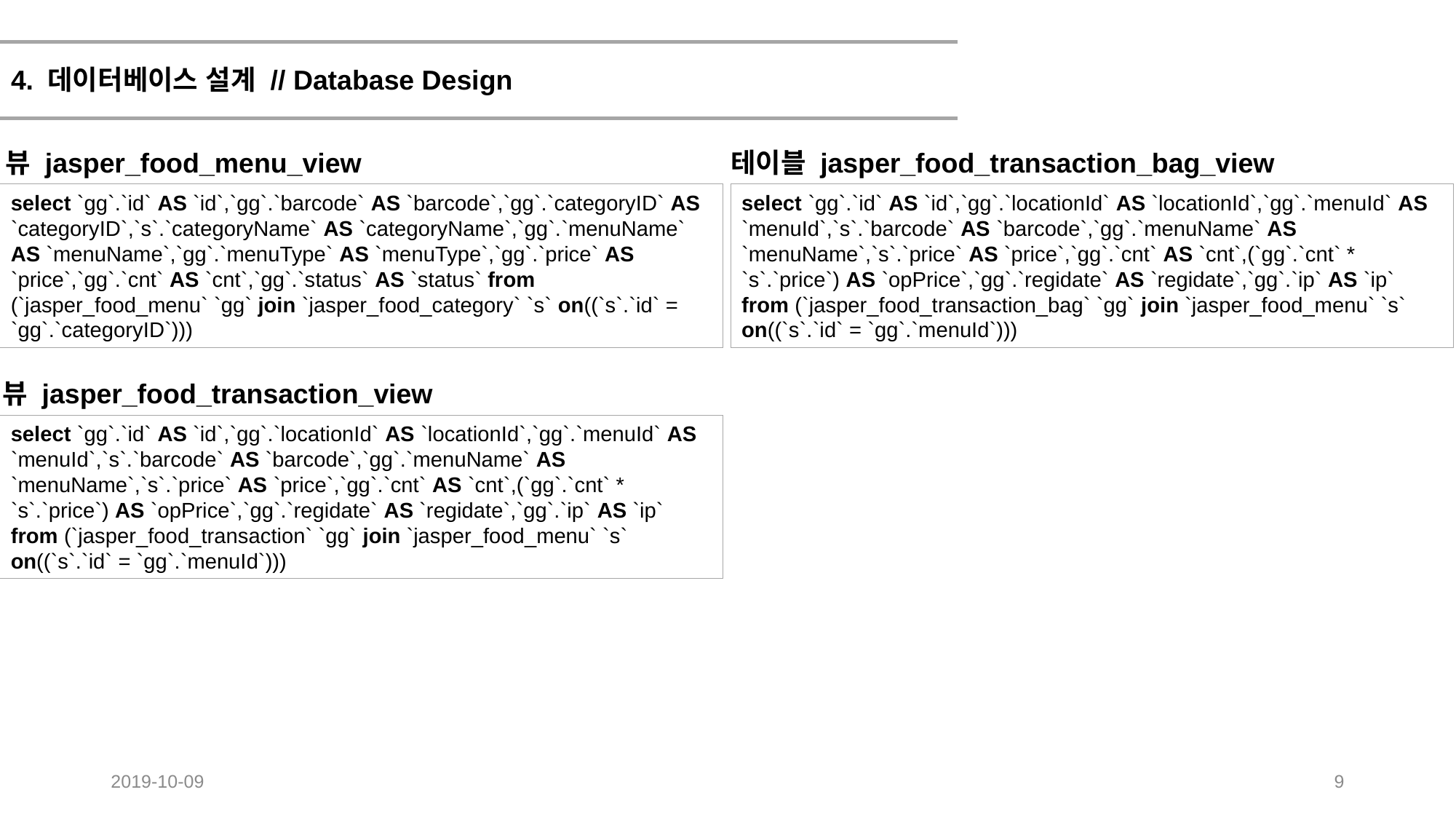

# 4. 데이터베이스 설계 // Database Design
뷰 jasper_food_menu_view
테이블 jasper_food_transaction_bag_view
select `gg`.`id` AS `id`,`gg`.`barcode` AS `barcode`,`gg`.`categoryID` AS `categoryID`,`s`.`categoryName` AS `categoryName`,`gg`.`menuName` AS `menuName`,`gg`.`menuType` AS `menuType`,`gg`.`price` AS `price`,`gg`.`cnt` AS `cnt`,`gg`.`status` AS `status` from (`jasper_food_menu` `gg` join `jasper_food_category` `s` on((`s`.`id` = `gg`.`categoryID`)))
select `gg`.`id` AS `id`,`gg`.`locationId` AS `locationId`,`gg`.`menuId` AS `menuId`,`s`.`barcode` AS `barcode`,`gg`.`menuName` AS `menuName`,`s`.`price` AS `price`,`gg`.`cnt` AS `cnt`,(`gg`.`cnt` * `s`.`price`) AS `opPrice`,`gg`.`regidate` AS `regidate`,`gg`.`ip` AS `ip` from (`jasper_food_transaction_bag` `gg` join `jasper_food_menu` `s` on((`s`.`id` = `gg`.`menuId`)))
뷰 jasper_food_transaction_view
select `gg`.`id` AS `id`,`gg`.`locationId` AS `locationId`,`gg`.`menuId` AS `menuId`,`s`.`barcode` AS `barcode`,`gg`.`menuName` AS `menuName`,`s`.`price` AS `price`,`gg`.`cnt` AS `cnt`,(`gg`.`cnt` * `s`.`price`) AS `opPrice`,`gg`.`regidate` AS `regidate`,`gg`.`ip` AS `ip` from (`jasper_food_transaction` `gg` join `jasper_food_menu` `s` on((`s`.`id` = `gg`.`menuId`)))
2019-10-09
9